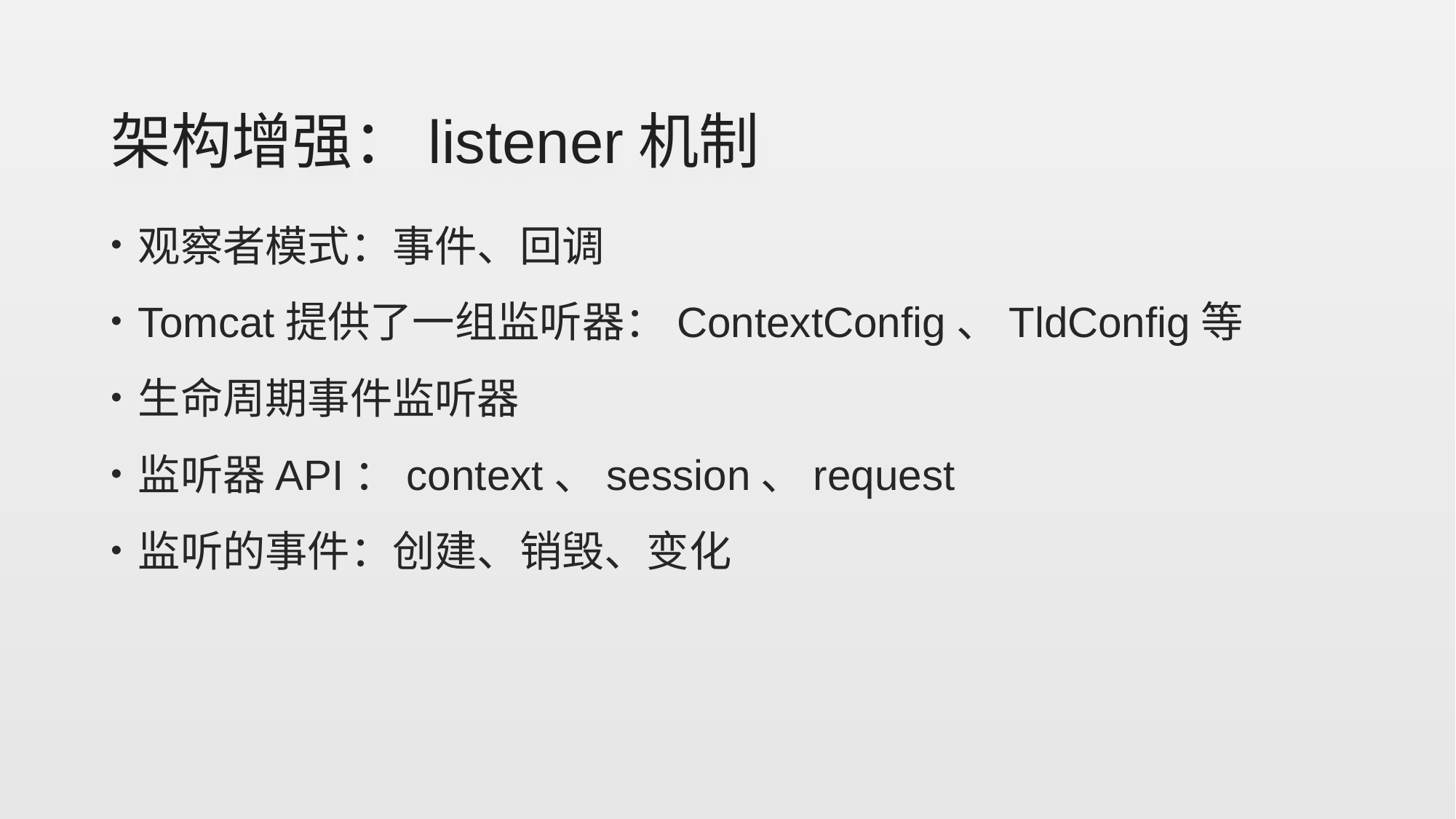

# 架构增强：listener机制
观察者模式：事件、回调
Tomcat提供了一组监听器：ContextConfig、TldConfig等
生命周期事件监听器
监听器API：context、session、request
监听的事件：创建、销毁、变化